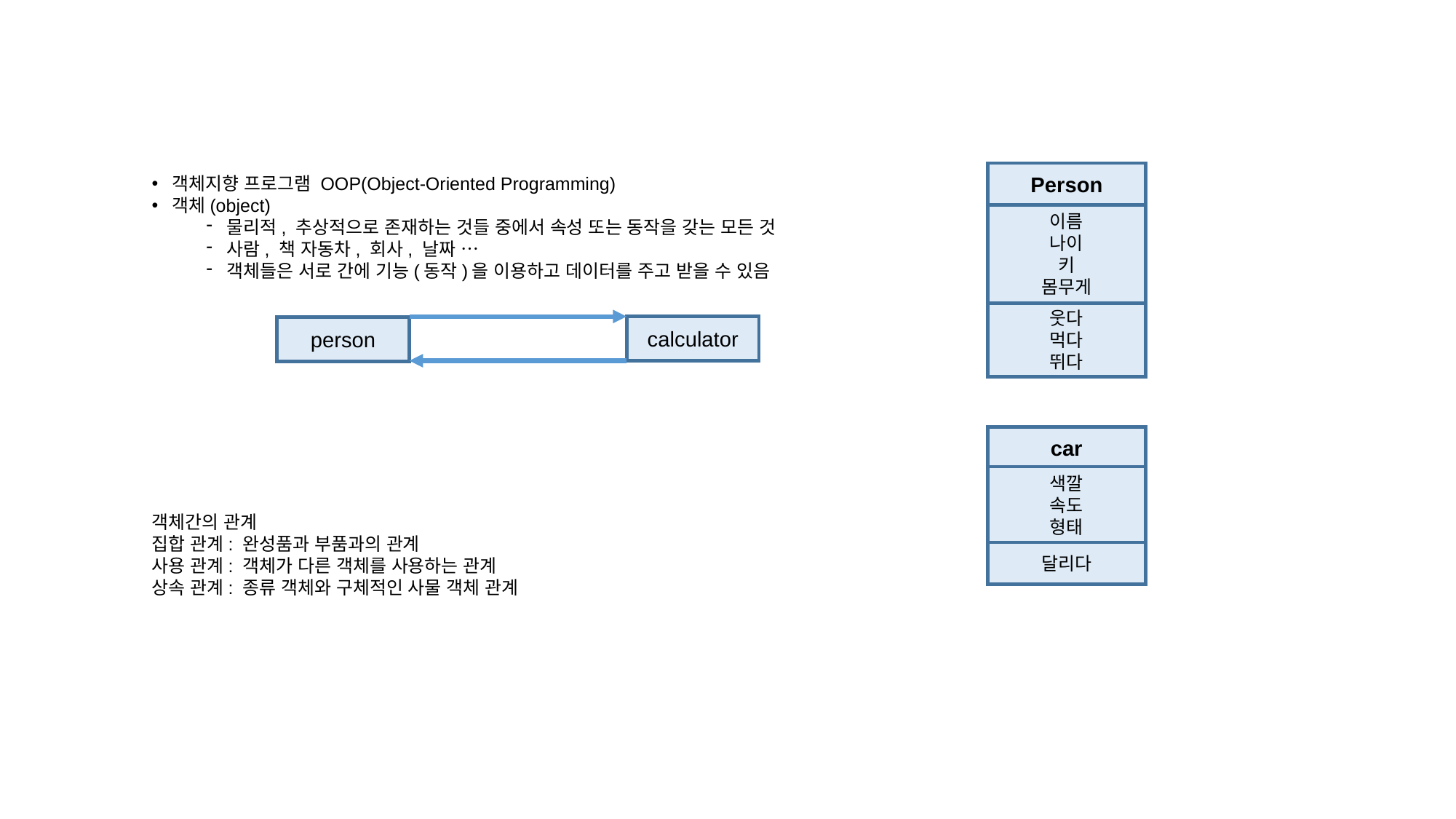

Person
이름
나이
키
몸무게
웃다
먹다
뛰다
객체지향 프로그램 OOP(Object-Oriented Programming)
객체(object)
물리적, 추상적으로 존재하는 것들 중에서 속성 또는 동작을 갖는 모든 것
사람, 책 자동차, 회사, 날짜 …
객체들은 서로 간에 기능(동작)을 이용하고 데이터를 주고 받을 수 있음
calculator
person
car
색깔
속도
형태
달리다
객체간의 관계
집합 관계: 완성품과 부품과의 관계
사용 관계: 객체가 다른 객체를 사용하는 관계
상속 관계: 종류 객체와 구체적인 사물 객체 관계